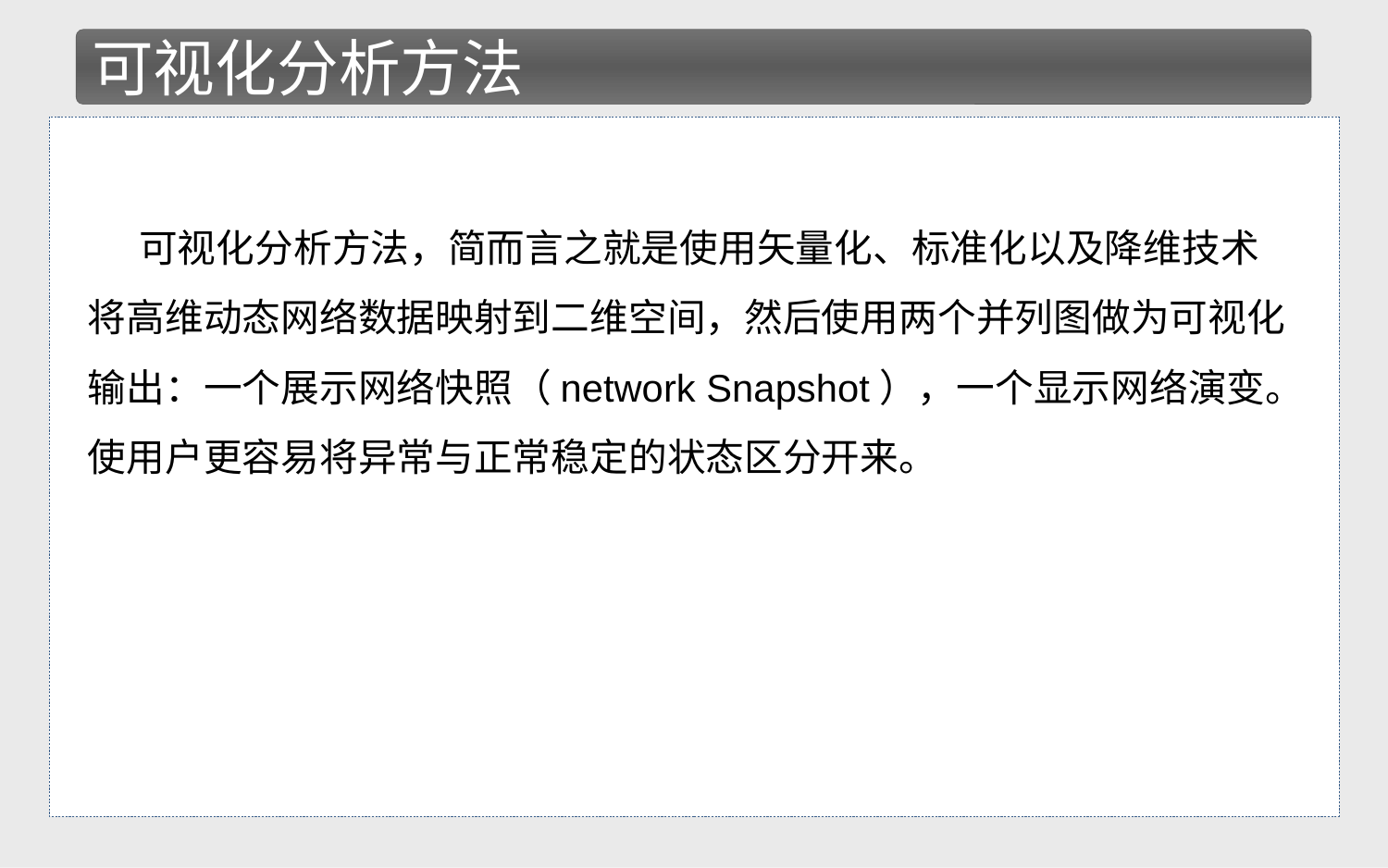

可视化分析方法

           可视化分析方法，简而言之就是使用矢量化、标准化以及降维技术将高维动态网络数据映射到二维空间，然后使用两个并列图做为可视化输出：一个展示网络快照（network Snapshot），一个显示网络演变。使用户更容易将异常与正常稳定的状态区分开来。